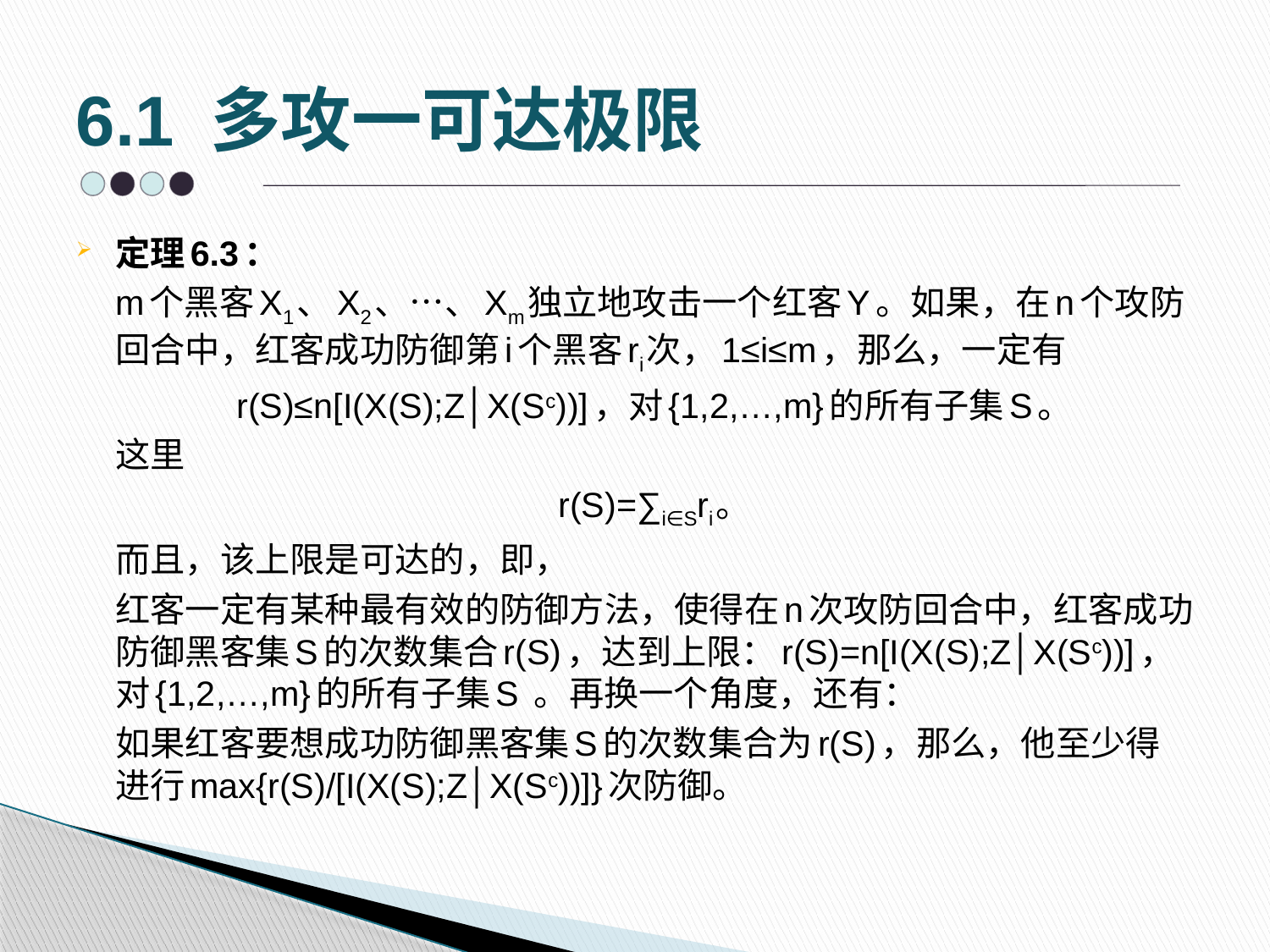

# 6.1 多攻一可达极限

定理6.3：
	m个黑客X1、X2、…、Xm独立地攻击一个红客Y。如果，在n个攻防回合中，红客成功防御第i个黑客ri次，1≤i≤m，那么，一定有
	r(S)≤n[I(X(S);Z│X(Sc))]，对{1,2,…,m}的所有子集S。
	这里
	r(S)=∑i∈Sri。
	而且，该上限是可达的，即，
	红客一定有某种最有效的防御方法，使得在n次攻防回合中，红客成功防御黑客集S的次数集合r(S)，达到上限：r(S)=n[I(X(S);Z│X(Sc))]，对{1,2,…,m}的所有子集S 。再换一个角度，还有：
	如果红客要想成功防御黑客集S的次数集合为r(S)，那么，他至少得进行max{r(S)/[I(X(S);Z│X(Sc))]}次防御。